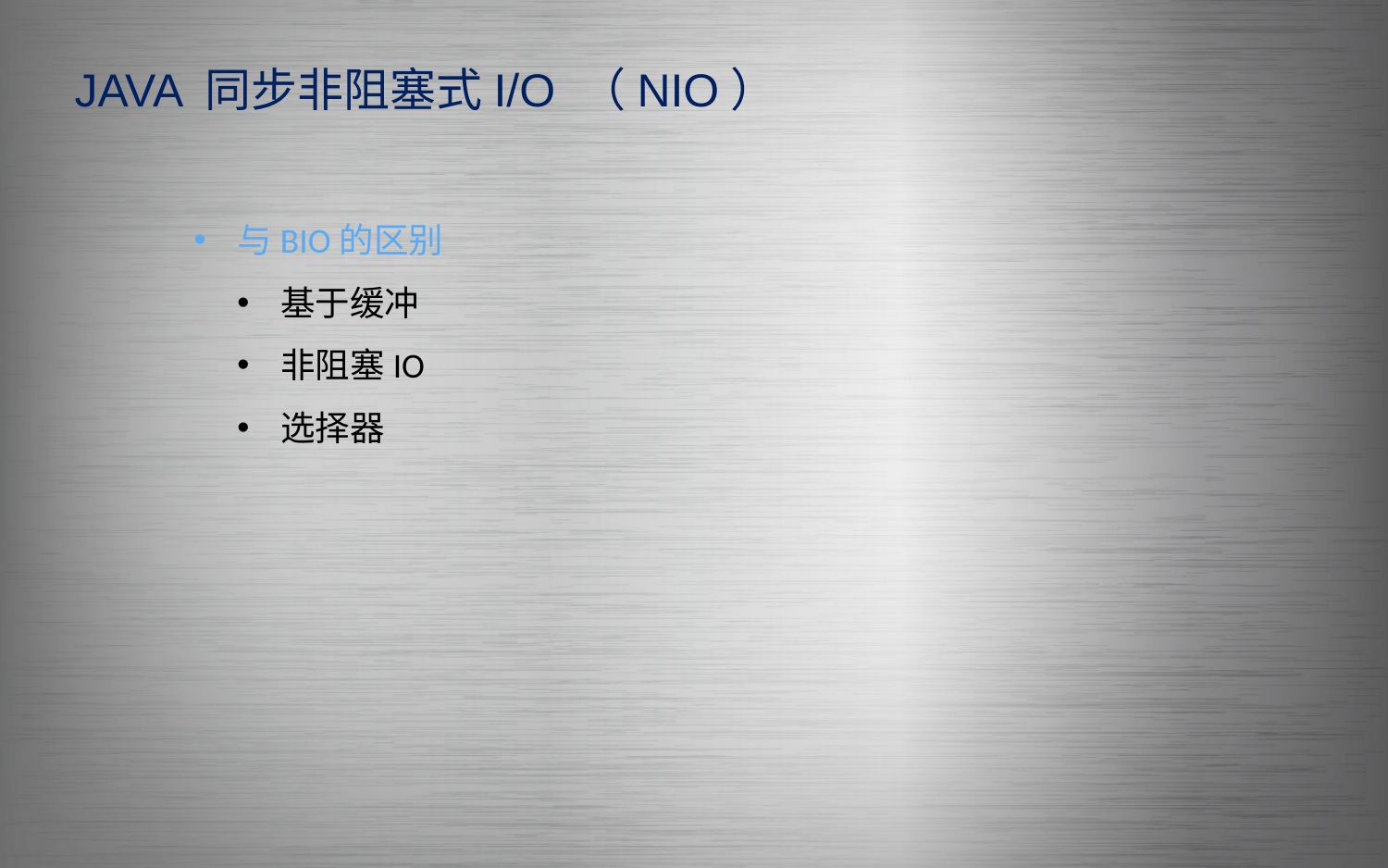

JAVA 同步非阻塞式I/O （NIO）
与BIO的区别
基于缓冲
非阻塞IO
选择器